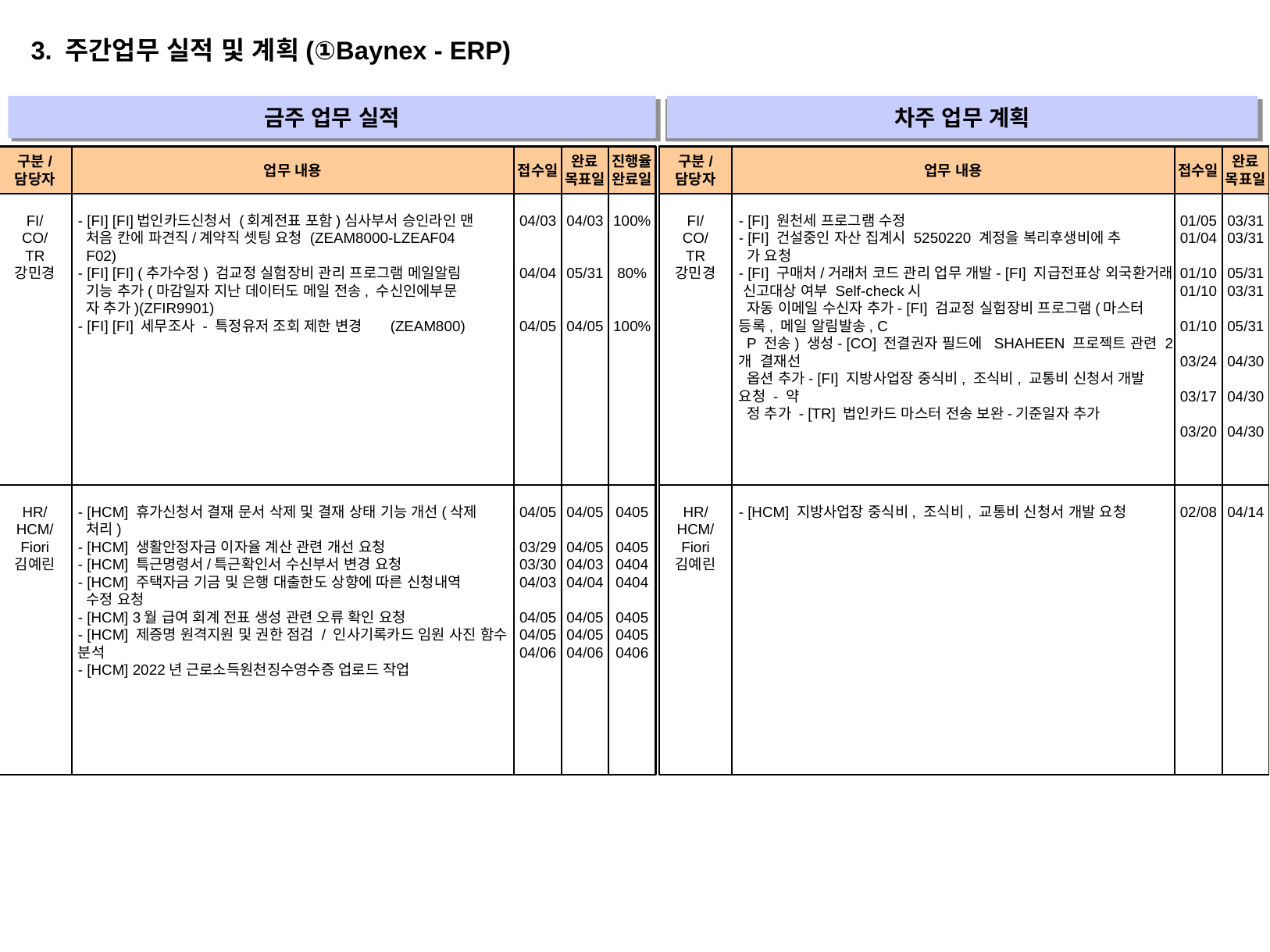

3. 주간업무 실적 및 계획(①Baynex - ERP)
금주 업무 실적
차주 업무 계획
" "
" "
구분/
담당자
업무 내용
접수일
완료
목표일
진행율
완료일
구분/
담당자
업무 내용
접수일
완료
목표일
FI/
CO/
TR
강민경

- [FI] [FI]법인카드신청서 (회계전표 포함)심사부서 승인라인 맨
  처음 칸에 파견직/계약직 셋팅 요청 (ZEAM8000-LZEAF04
  F02)
- [FI] [FI] (추가수정) 검교정 실험장비 관리 프로그램 메일알림
  기능 추가(마감일자 지난 데이터도 메일 전송, 수신인에부문
  자 추가)(ZFIR9901)
- [FI] [FI] 세무조사 - 특정유저 조회 제한 변경      (ZEAM800)
04/03
04/04
04/05
04/03
05/31
04/05
100%
80%
100%
FI/
CO/
TR
강민경

- [FI] 원천세 프로그램 수정
- [FI] 건설중인 자산 집계시 5250220 계정을 복리후생비에 추
  가 요청
- [FI] 구매처/거래처 코드 관리 업무 개발- [FI] 지급전표상 외국환거래 신고대상 여부 Self-check시 
  자동 이메일 수신자 추가- [FI] 검교정 실험장비 프로그램(마스터 등록, 메일 알림발송, C
  P 전송) 생성- [CO] 전결권자 필드에  SHAHEEN 프로젝트 관련 2개  결재선
  옵션 추가- [FI] 지방사업장 중식비, 조식비, 교통비 신청서 개발 요청 - 약
  정 추가 - [TR] 법인카드 마스터 전송 보완-기준일자 추가
01/05
01/04
01/10
01/10
01/10
03/24
03/17
03/20
03/31
03/31
05/31
03/31
05/31
04/30
04/30
04/30
HR/
HCM/
Fiori
김예린

- [HCM] 휴가신청서 결재 문서 삭제 및 결재 상태 기능 개선(삭제
  처리)
- [HCM] 생활안정자금 이자율 계산 관련 개선 요청
- [HCM] 특근명령서/특근확인서 수신부서 변경 요청
- [HCM] 주택자금 기금 및 은행 대출한도 상향에 따른 신청내역
  수정 요청
- [HCM] 3월 급여 회계 전표 생성 관련 오류 확인 요청
- [HCM] 제증명 원격지원 및 권한 점검 / 인사기록카드 임원 사진 함수 분석
- [HCM] 2022년 근로소득원천징수영수증 업로드 작업
04/05
03/29
03/30
04/03
04/05
04/05
04/06
04/05
04/05
04/03
04/04
04/05
04/05
04/06
0405
0405
0404
0404
0405
0405
0406
HR/
HCM/
Fiori
김예린

- [HCM] 지방사업장 중식비, 조식비, 교통비 신청서 개발 요청
02/08
04/14